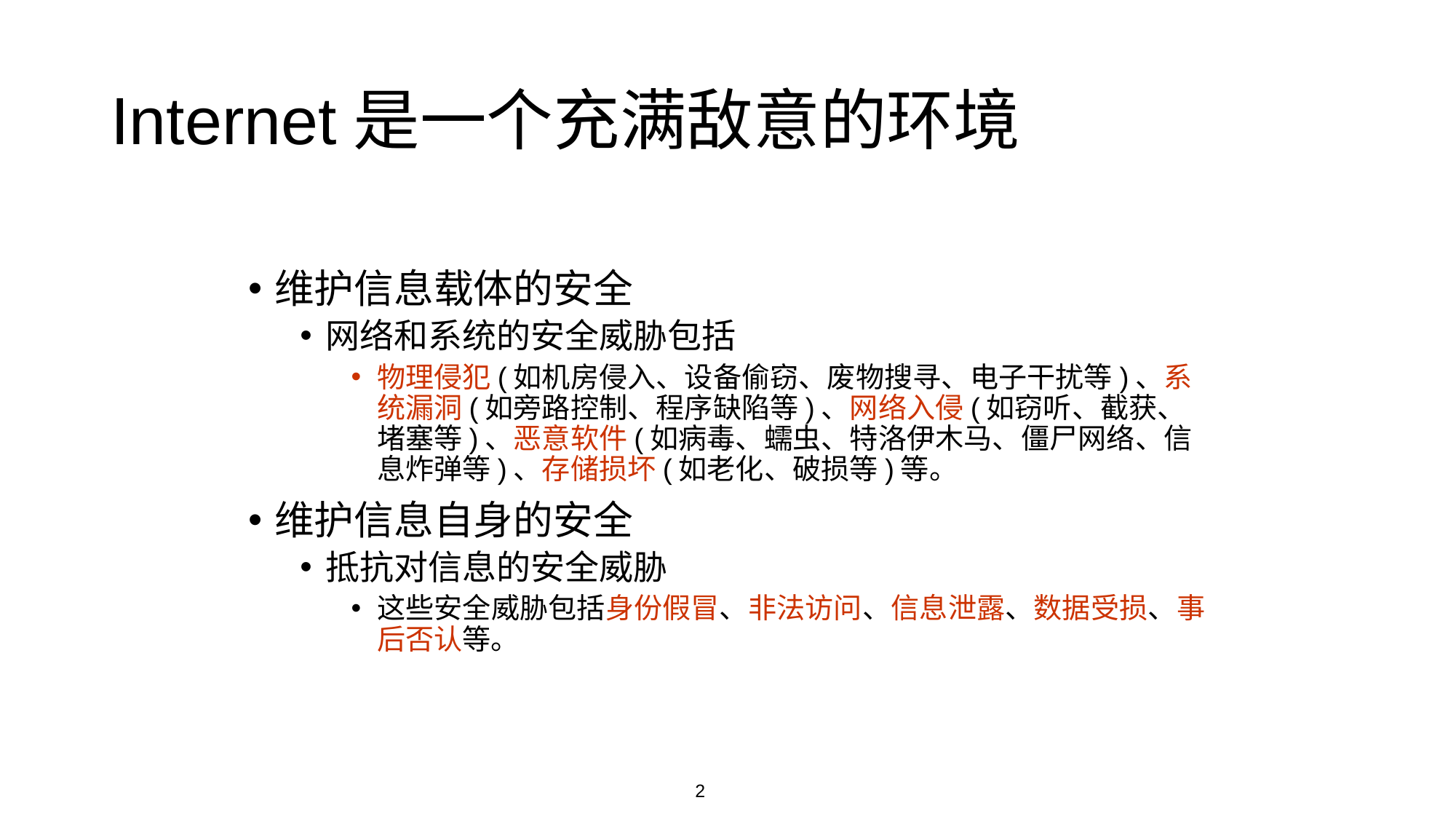

Internet是一个充满敌意的环境
维护信息载体的安全
网络和系统的安全威胁包括
物理侵犯(如机房侵入、设备偷窃、废物搜寻、电子干扰等)、系统漏洞(如旁路控制、程序缺陷等)、网络入侵(如窃听、截获、堵塞等)、恶意软件(如病毒、蠕虫、特洛伊木马、僵尸网络、信息炸弹等)、存储损坏(如老化、破损等)等。
维护信息自身的安全
抵抗对信息的安全威胁
这些安全威胁包括身份假冒、非法访问、信息泄露、数据受损、事后否认等。

2